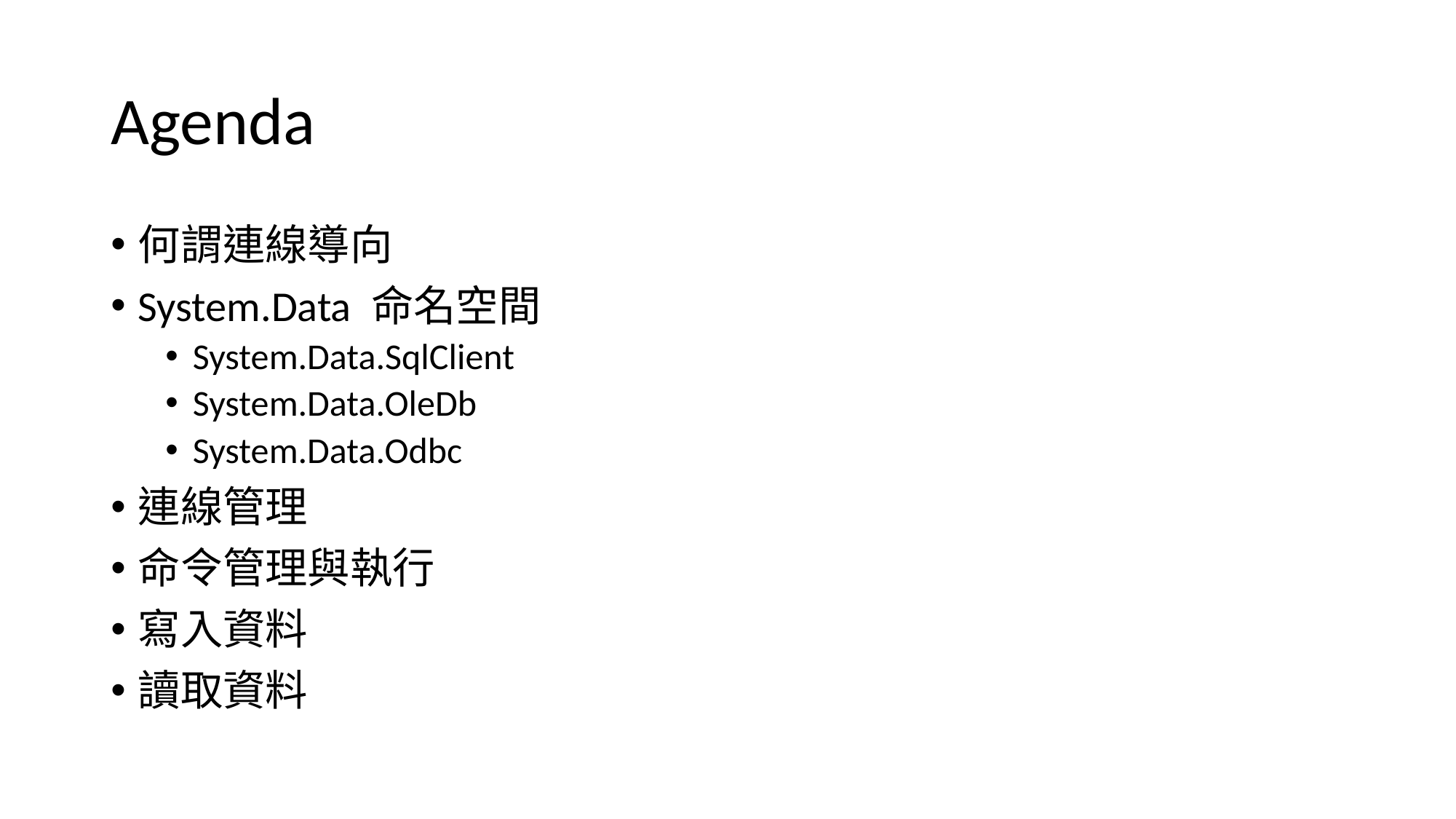

# Agenda
何謂連線導向
System.Data 命名空間
System.Data.SqlClient
System.Data.OleDb
System.Data.Odbc
連線管理
命令管理與執行
寫入資料
讀取資料